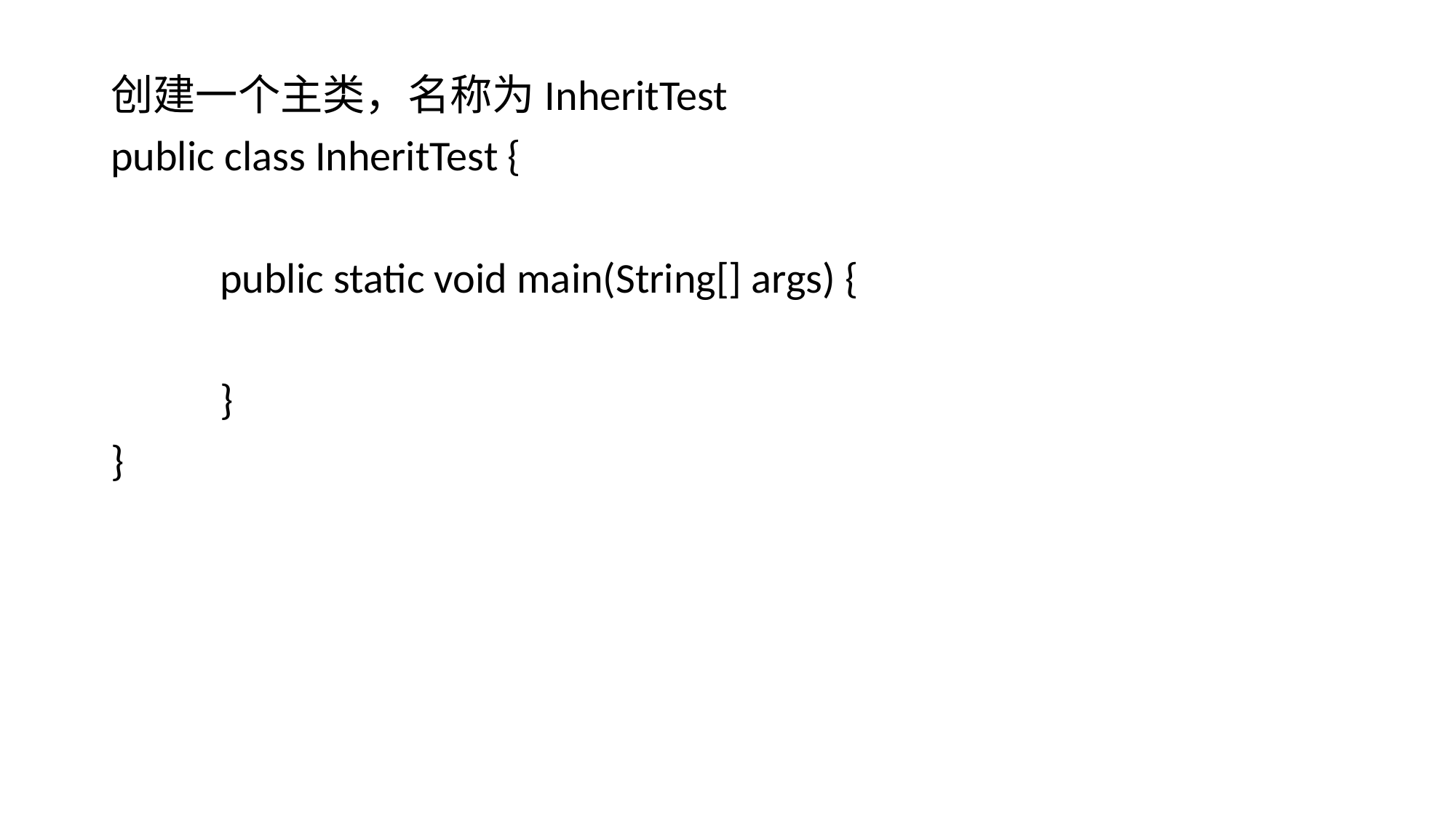

创建一个主类，名称为InheritTest
public class InheritTest {

	public static void main(String[] args) {

	}
}